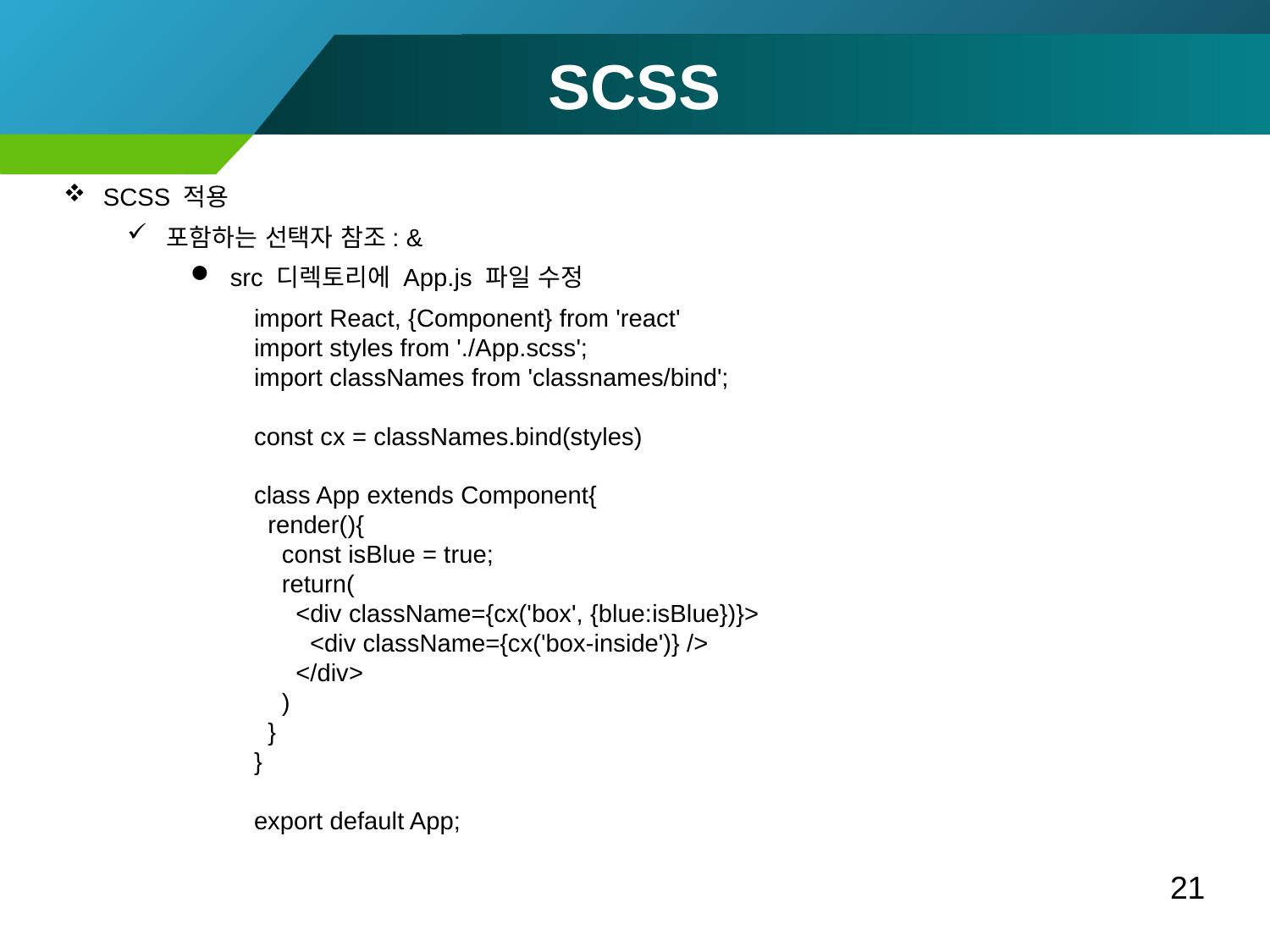

SCSS
SCSS 적용
포함하는 선택자 참조: &
src 디렉토리에 App.js 파일 수정
import React, {Component} from 'react'
import styles from './App.scss';
import classNames from 'classnames/bind';

const cx = classNames.bind(styles)

class App extends Component{
  render(){
    const isBlue = true;
    return(
      <div className={cx('box', {blue:isBlue})}>
        <div className={cx('box-inside')} />
      </div>
    )
  }
}

export default App;

21